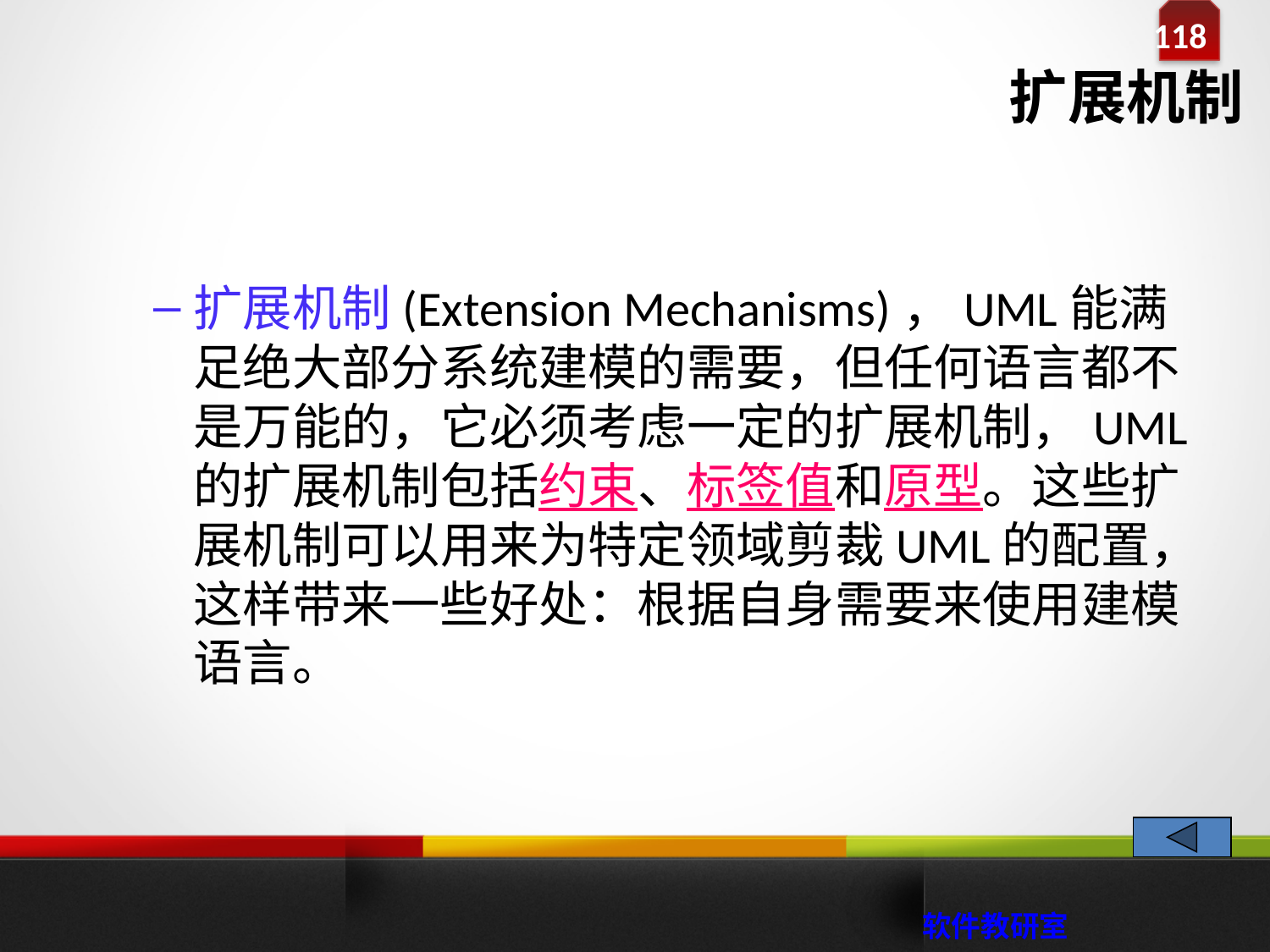

扩展机制

扩展机制(Extension Mechanisms)，UML能满足绝大部分系统建模的需要，但任何语言都不是万能的，它必须考虑一定的扩展机制，UML的扩展机制包括约束、标签值和原型。这些扩展机制可以用来为特定领域剪裁UML的配置，这样带来一些好处：根据自身需要来使用建模语言。

                                     软件教研室